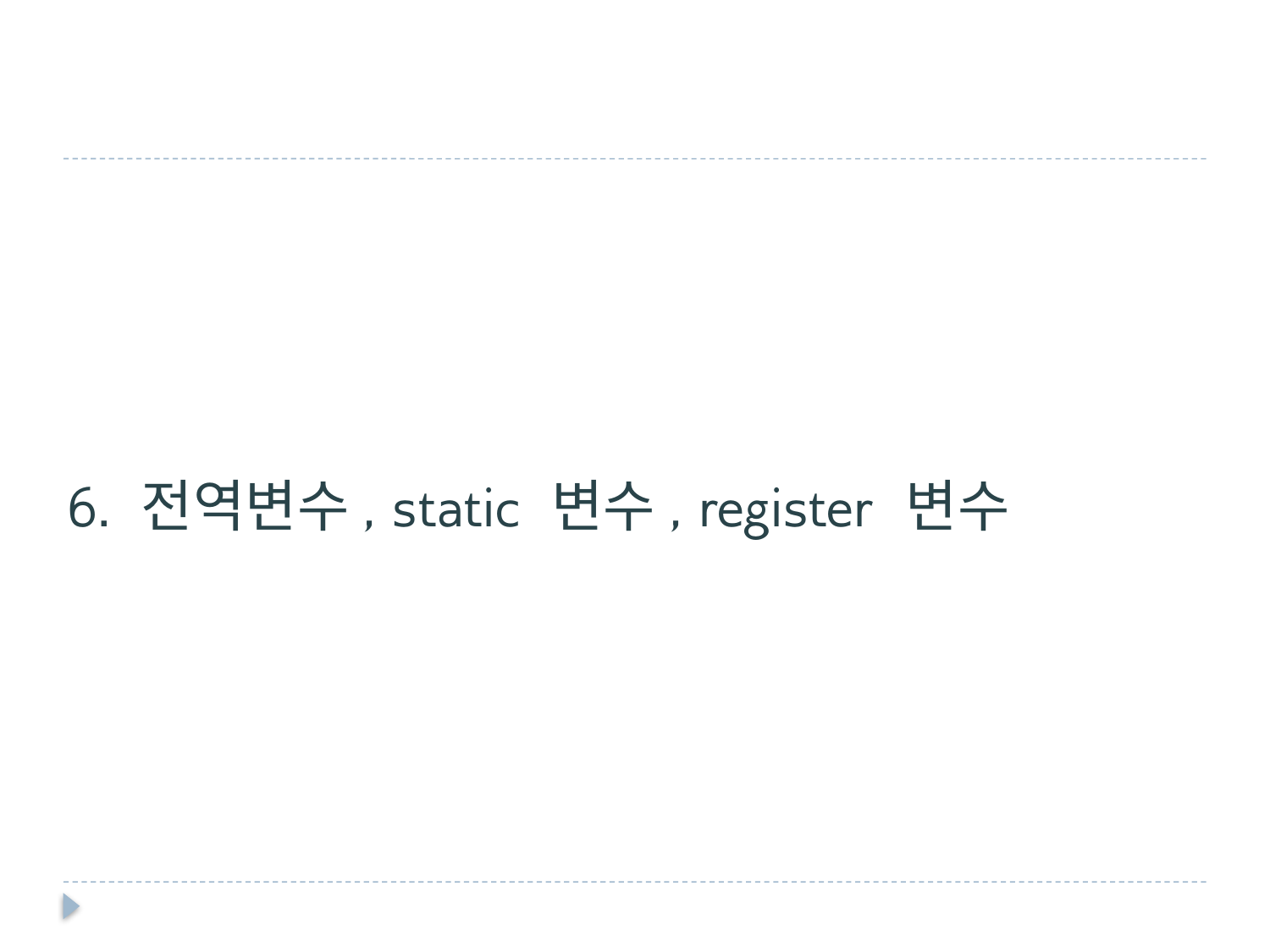

# 6. 전역변수, static 변수, register 변수